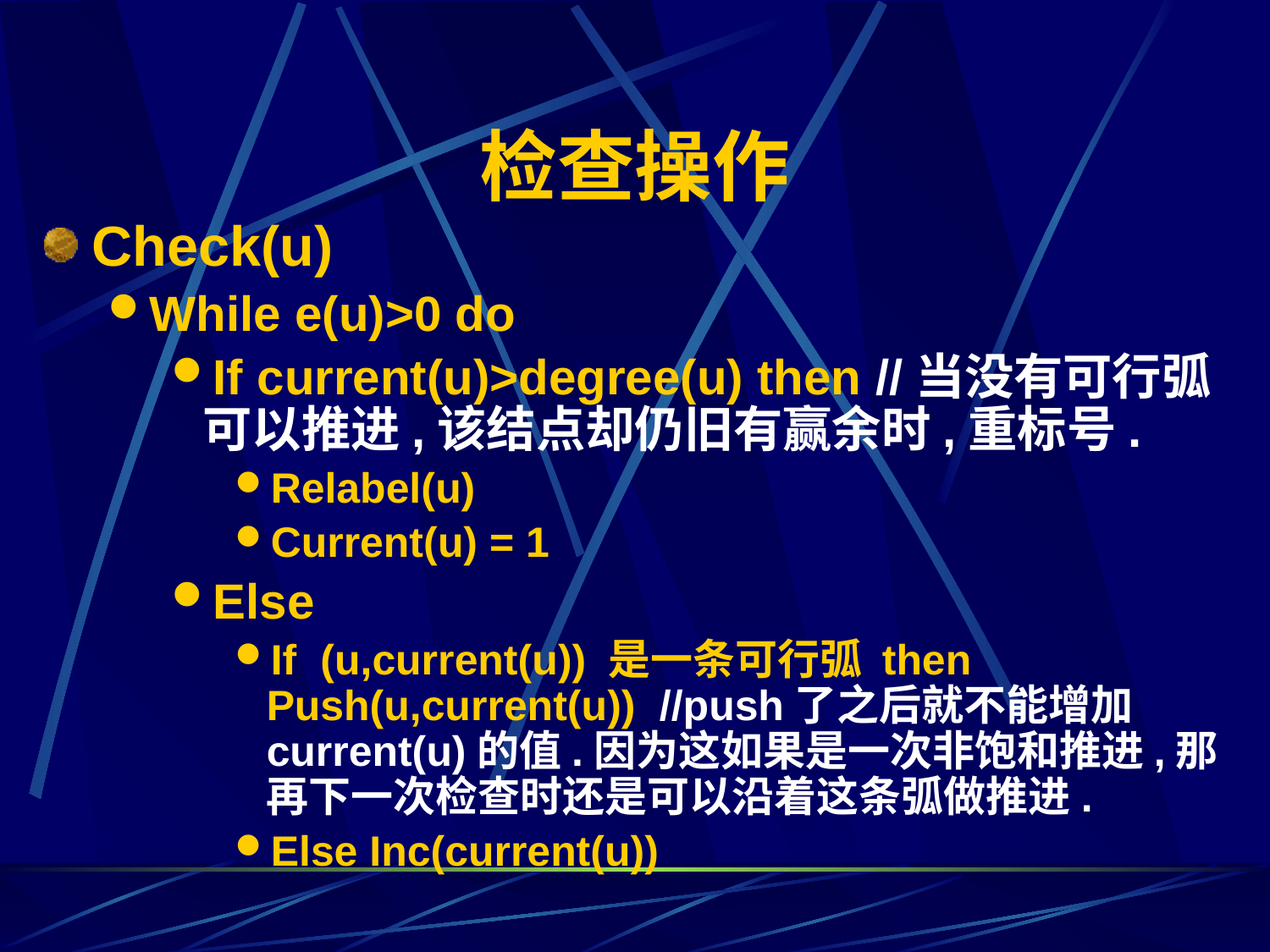

# 检查操作
Check(u)
While e(u)>0 do
If current(u)>degree(u) then //当没有可行弧可以推进,该结点却仍旧有赢余时,重标号.
Relabel(u)
Current(u) = 1
Else
If  (u,current(u)) 是一条可行弧 then Push(u,current(u))  //push了之后就不能增加         current(u)的值.因为这如果是一次非饱和推进,那再下一次检查时还是可以沿着这条弧做推进.
Else Inc(current(u))